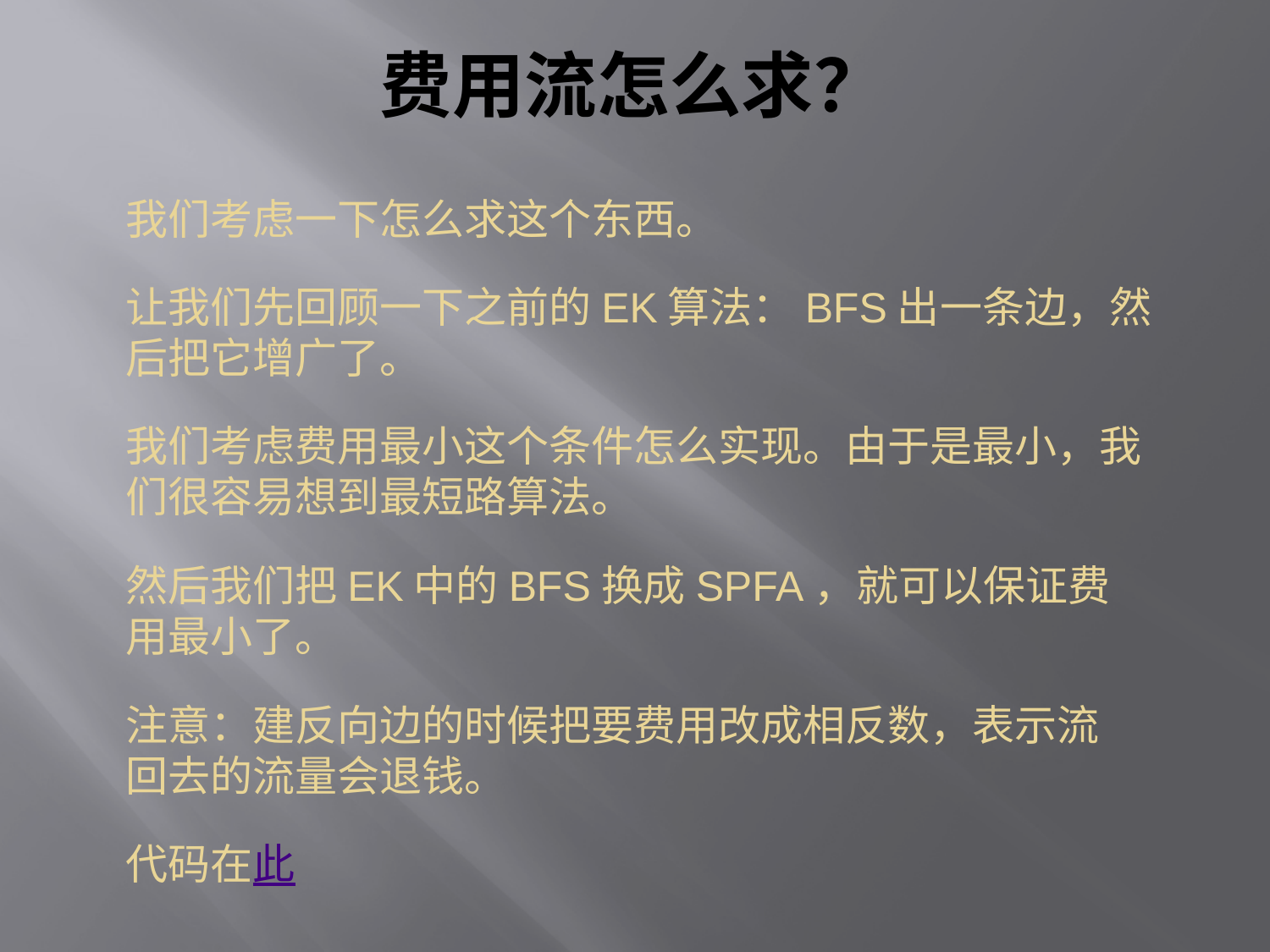

# 费用流怎么求？
我们考虑一下怎么求这个东西。
让我们先回顾一下之前的EK算法：BFS出一条边，然后把它增广了。
我们考虑费用最小这个条件怎么实现。由于是最小，我们很容易想到最短路算法。
然后我们把EK中的BFS换成SPFA，就可以保证费用最小了。
注意：建反向边的时候把要费用改成相反数，表示流回去的流量会退钱。
代码在此